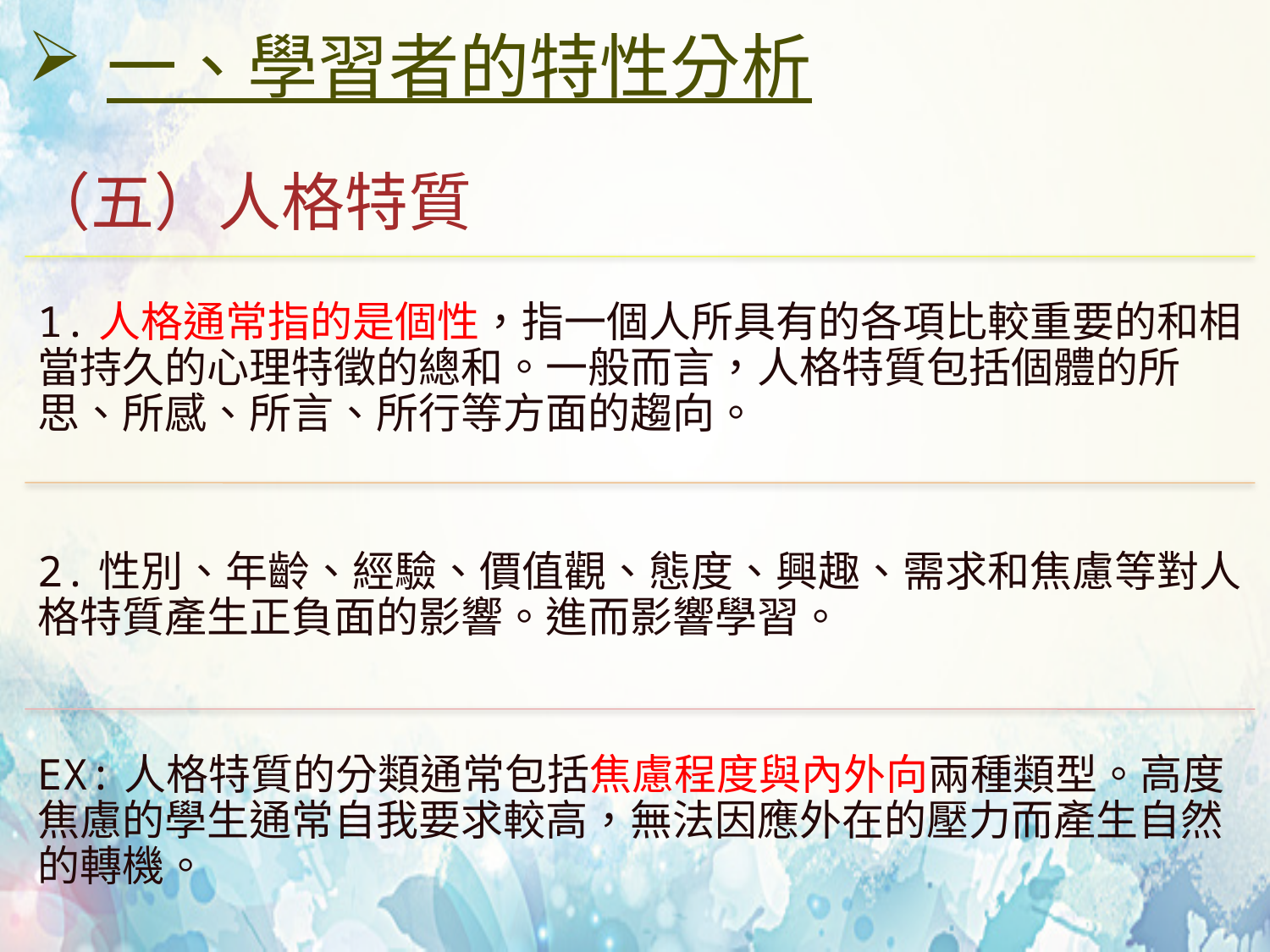

一、學習者的特性分析
（五）人格特質
1.人格通常指的是個性，指一個人所具有的各項比較重要的和相當持久的心理特徵的總和。一般而言，人格特質包括個體的所思、所感、所言、所行等方面的趨向。
2.性別、年齡、經驗、價值觀、態度、興趣、需求和焦慮等對人格特質產生正負面的影響。進而影響學習。
EX:人格特質的分類通常包括焦慮程度與內外向兩種類型。高度焦慮的學生通常自我要求較高，無法因應外在的壓力而產生自然的轉機。